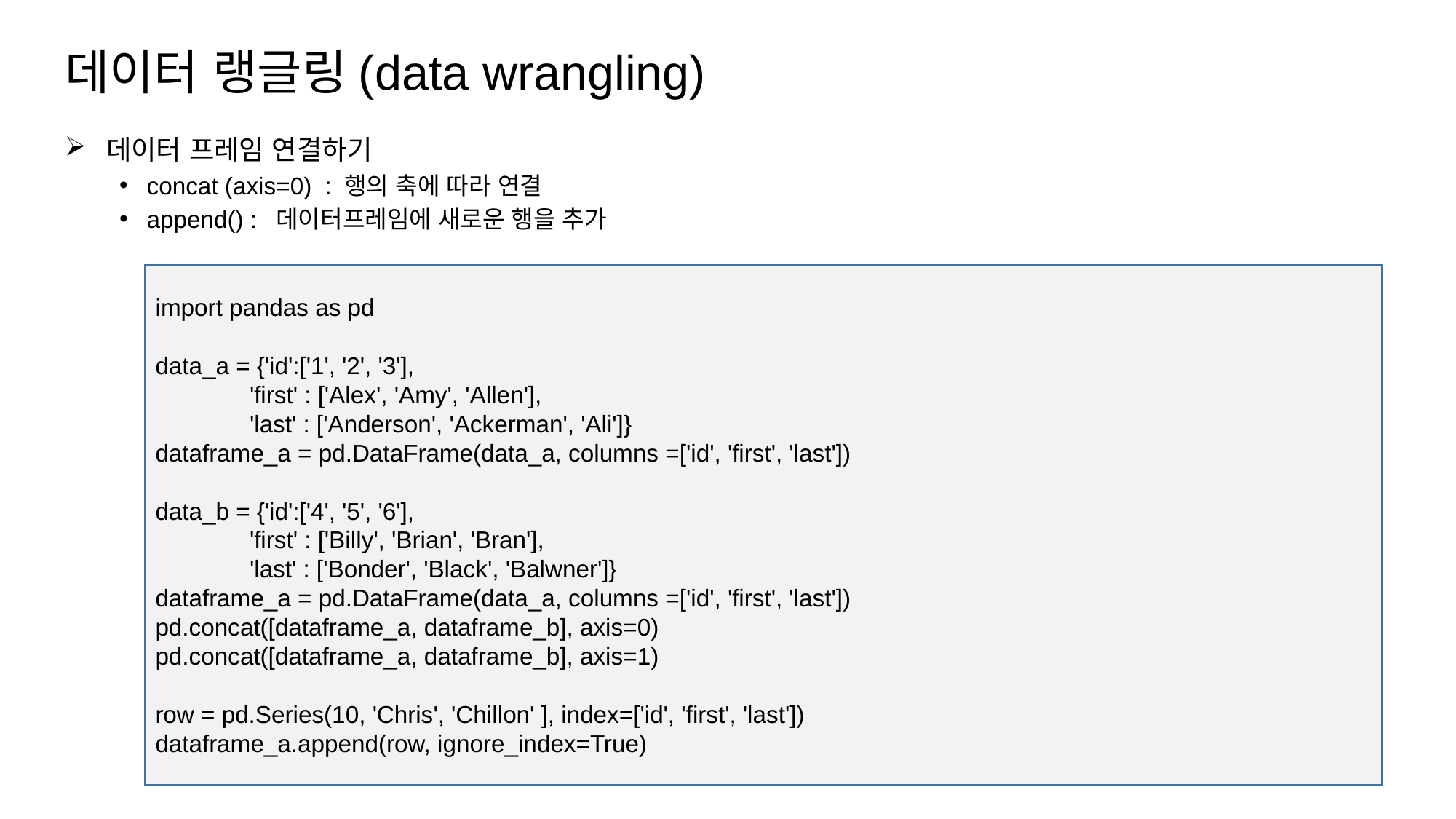

# 데이터 랭글링(data wrangling)
 데이터 프레임 연결하기
concat (axis=0)  : 행의 축에 따라 연결
append() :  데이터프레임에 새로운 행을 추가
import pandas as pd

data_a = {'id':['1', '2', '3'],
              'first' : ['Alex', 'Amy', 'Allen'],
              'last' : ['Anderson', 'Ackerman', 'Ali']}
dataframe_a = pd.DataFrame(data_a, columns =['id', 'first', 'last'])

data_b = {'id':['4', '5', '6'],
              'first' : ['Billy', 'Brian', 'Bran'],
              'last' : ['Bonder', 'Black', 'Balwner']}
dataframe_a = pd.DataFrame(data_a, columns =['id', 'first', 'last'])
pd.concat([dataframe_a, dataframe_b], axis=0)
pd.concat([dataframe_a, dataframe_b], axis=1)

row = pd.Series(10, 'Chris', 'Chillon' ], index=['id', 'first', 'last'])
dataframe_a.append(row, ignore_index=True)